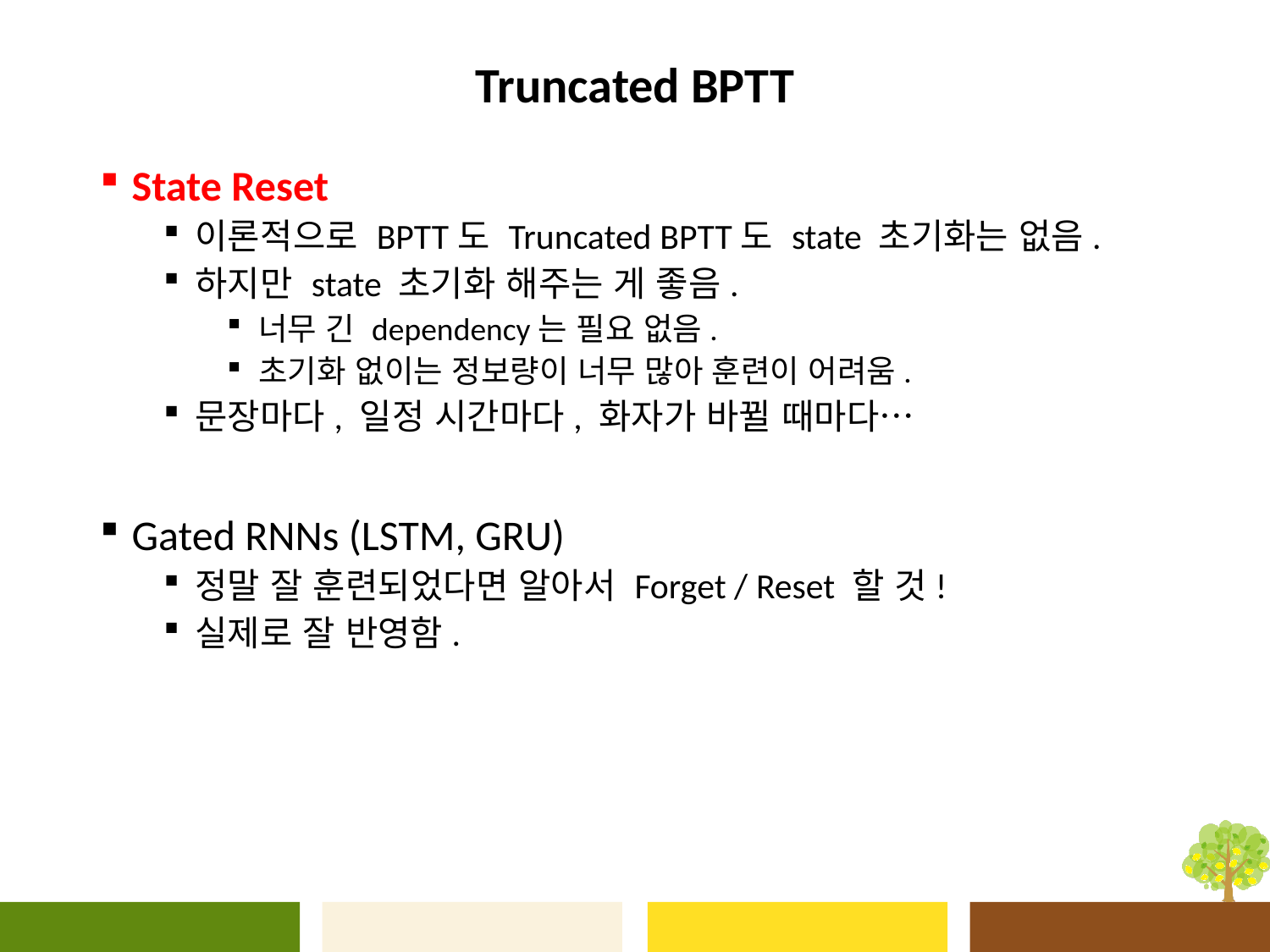

# Truncated BPTT
State Reset
이론적으로 BPTT도 Truncated BPTT도 state 초기화는 없음.
하지만 state 초기화 해주는 게 좋음.
너무 긴 dependency는 필요 없음.
초기화 없이는 정보량이 너무 많아 훈련이 어려움.
문장마다, 일정 시간마다, 화자가 바뀔 때마다…

Gated RNNs (LSTM, GRU)
정말 잘 훈련되었다면 알아서 Forget / Reset 할 것!
실제로 잘 반영함.